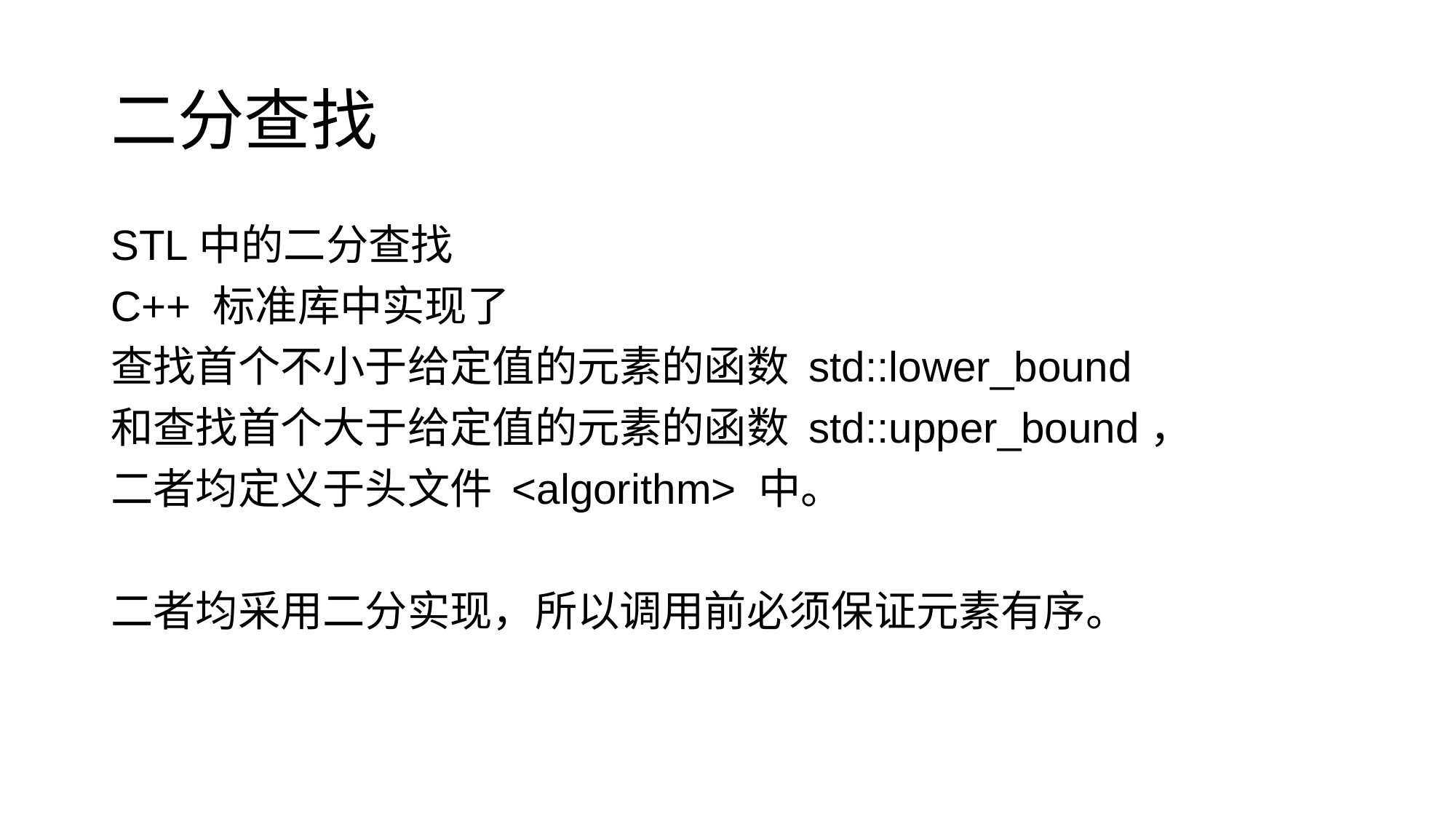

# 二分查找
STL中的二分查找
C++ 标准库中实现了
查找首个不小于给定值的元素的函数 std::lower_bound
和查找首个大于给定值的元素的函数 std::upper_bound，
二者均定义于头文件 <algorithm> 中。

二者均采用二分实现，所以调用前必须保证元素有序。